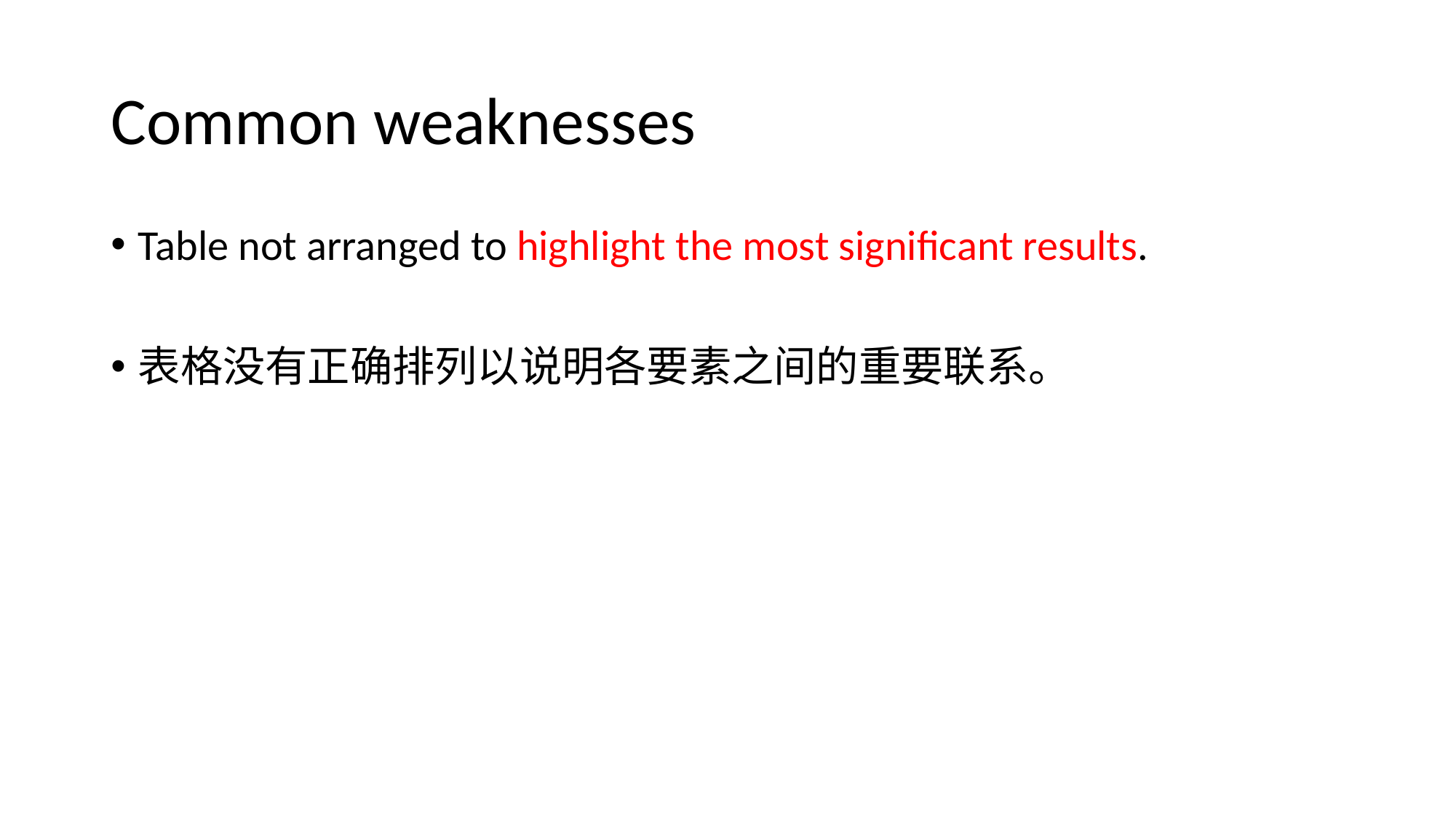

# Common weaknesses
Table not arranged to highlight the most significant results.

表格没有正确排列以说明各要素之间的重要联系。